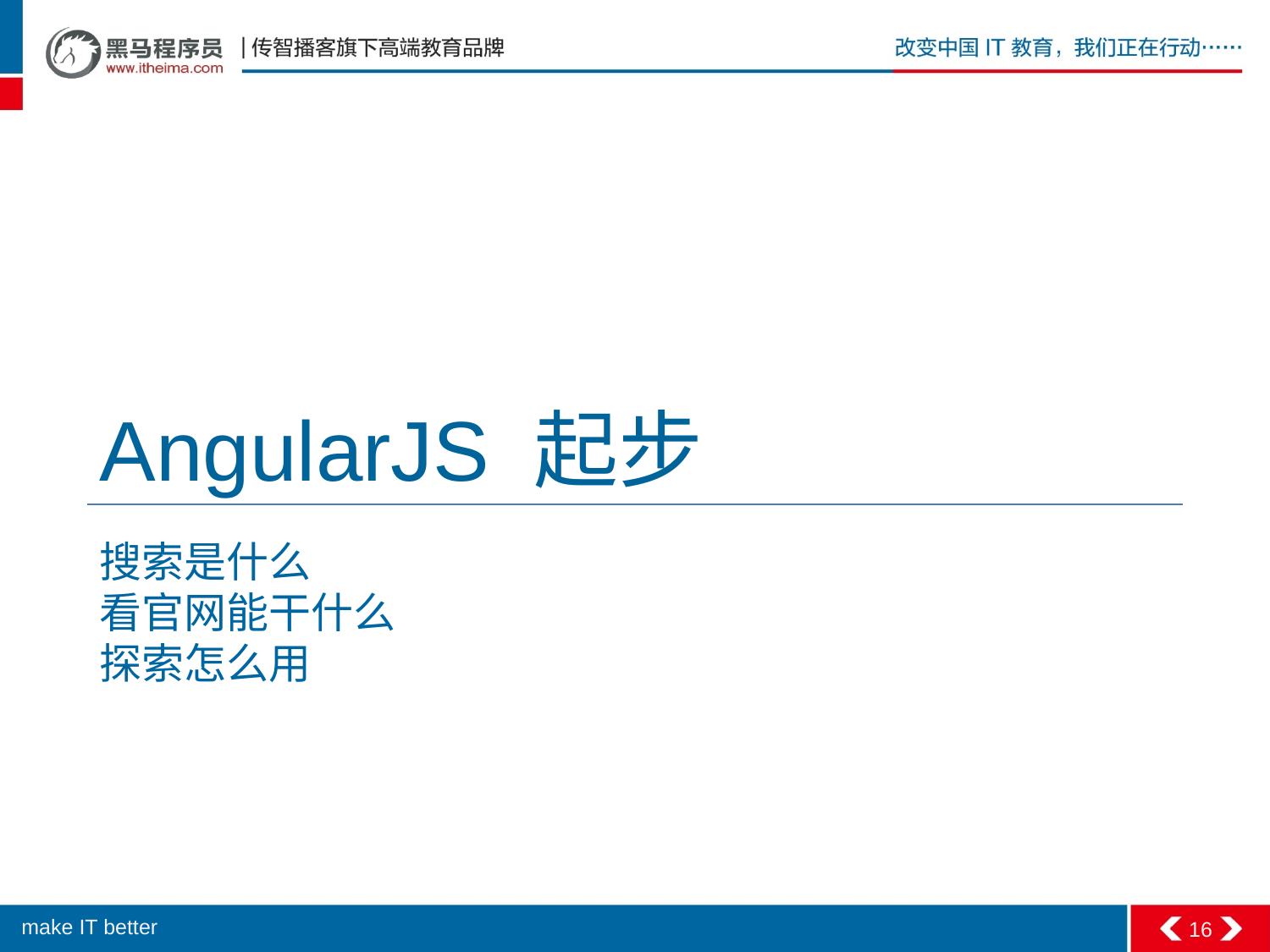

# AngularJS 起步
搜索是什么
看官网能干什么
探索怎么用

16

make IT better